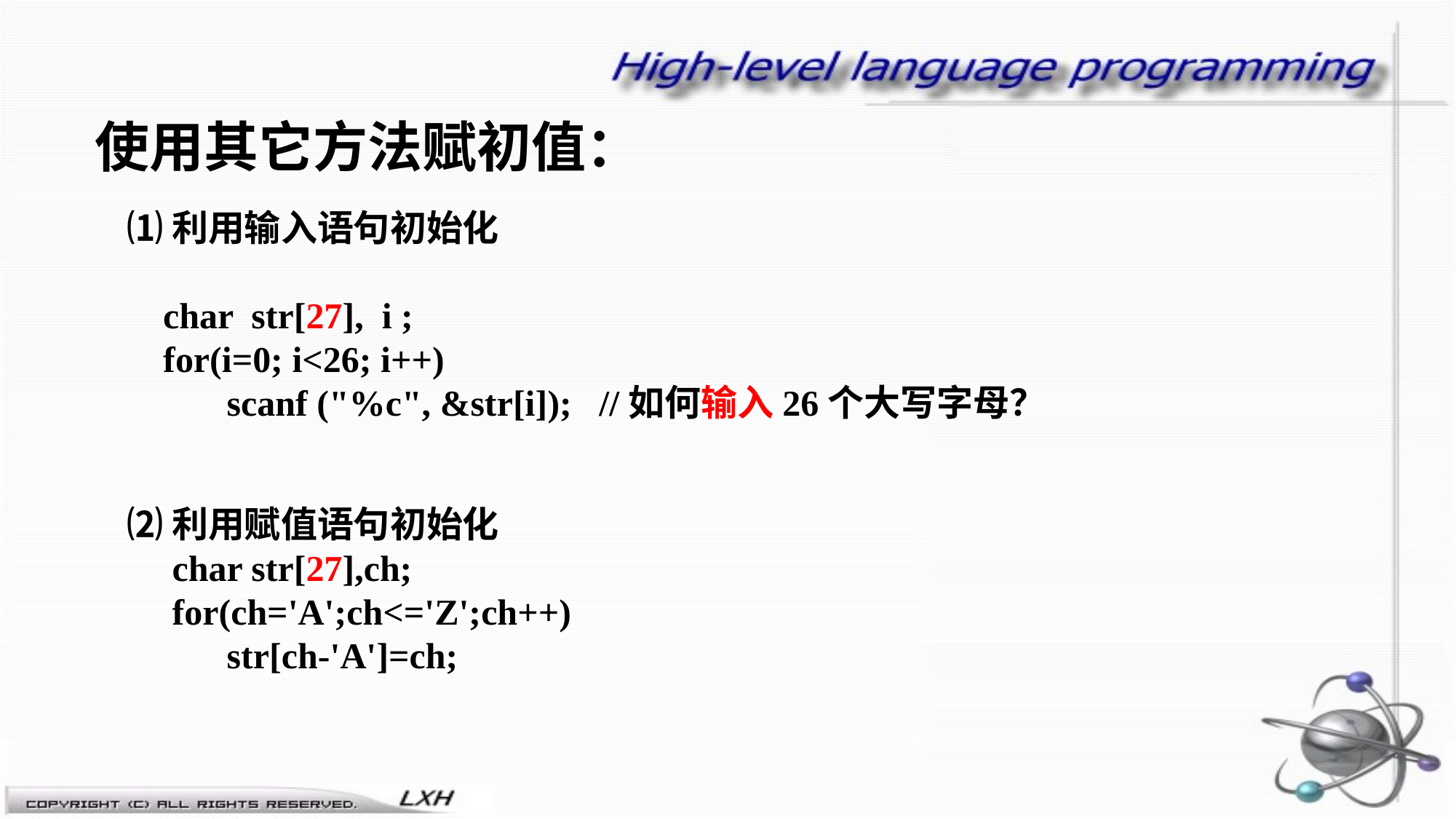

使用其它方法赋初值：
⑴利用输入语句初始化

    char  str[27],  i ;
    for(i=0; i<26; i++)
           scanf ("%c", &str[i]);   //如何输入26个大写字母？
⑵利用赋值语句初始化
     char str[27],ch;
     for(ch='A';ch<='Z';ch++)
           str[ch-'A']=ch;